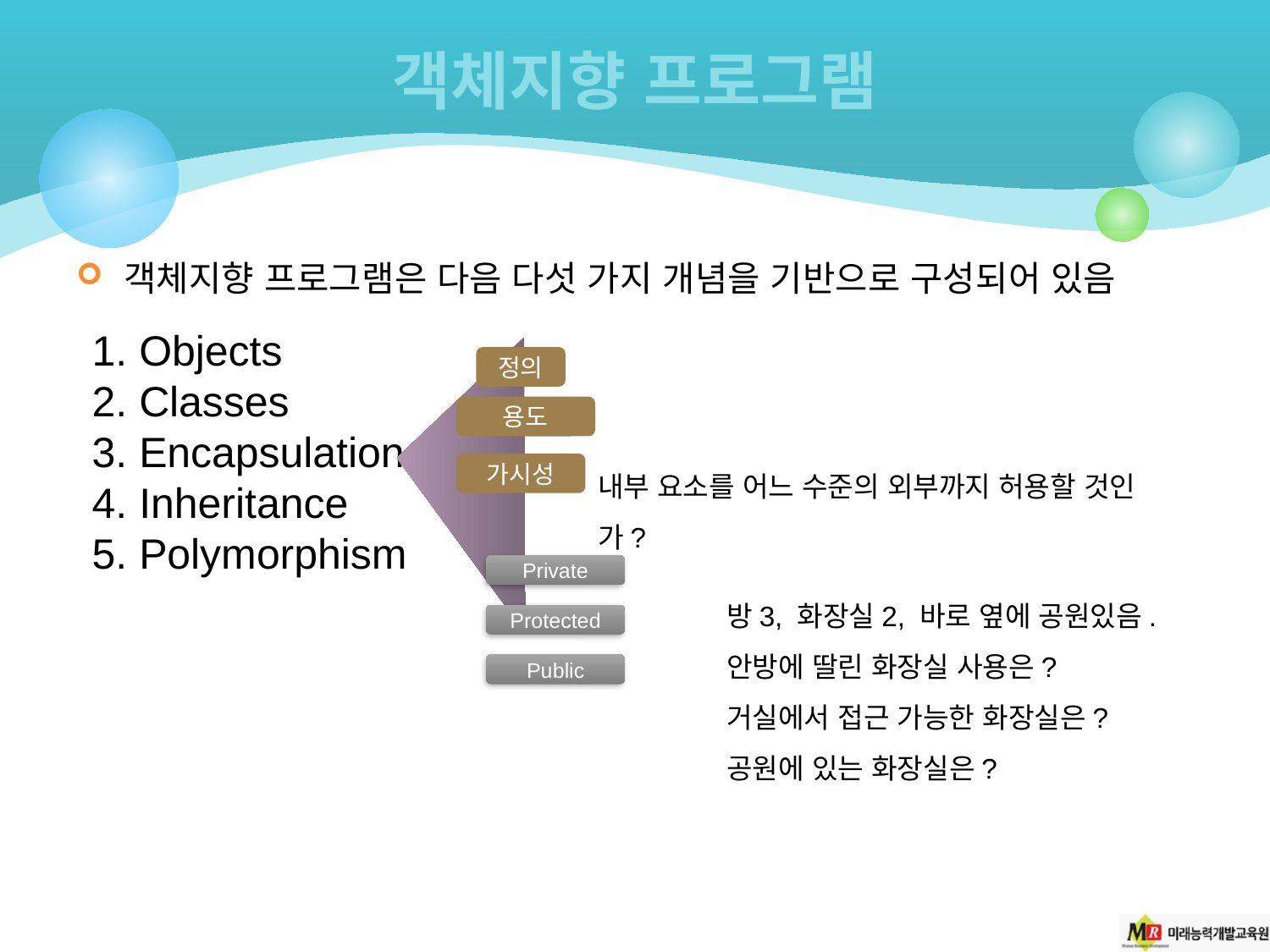

# 객체지향 프로그램
객체지향 프로그램은 다음 다섯 가지 개념을 기반으로 구성되어 있음
1. Objects
2. Classes
3. Encapsulation
4. Inheritance
5. Polymorphism

정의
용도
내부 요소를 어느 수준의 외부까지 허용할 것인가?
가시성
Private
방3, 화장실2, 바로 옆에 공원있음.
안방에 딸린 화장실 사용은?
거실에서 접근 가능한 화장실은?
공원에 있는 화장실은?
Protected
Public